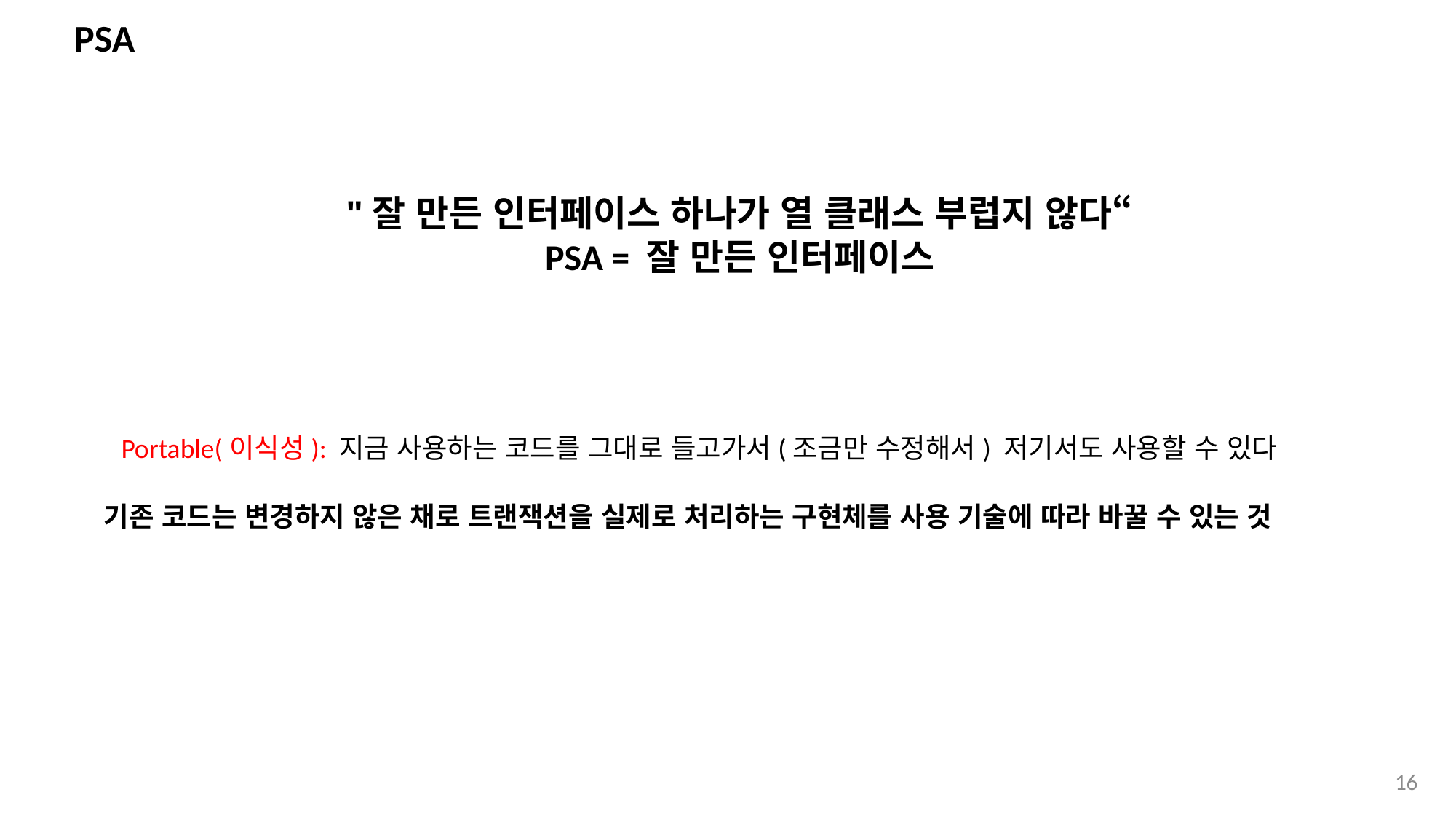

# PSA
"잘 만든 인터페이스 하나가 열 클래스 부럽지 않다“
PSA = 잘 만든 인터페이스
Portable(이식성): 지금 사용하는 코드를 그대로 들고가서(조금만 수정해서) 저기서도 사용할 수 있다
기존 코드는 변경하지 않은 채로 트랜잭션을 실제로 처리하는 구현체를 사용 기술에 따라 바꿀 수 있는 것
16